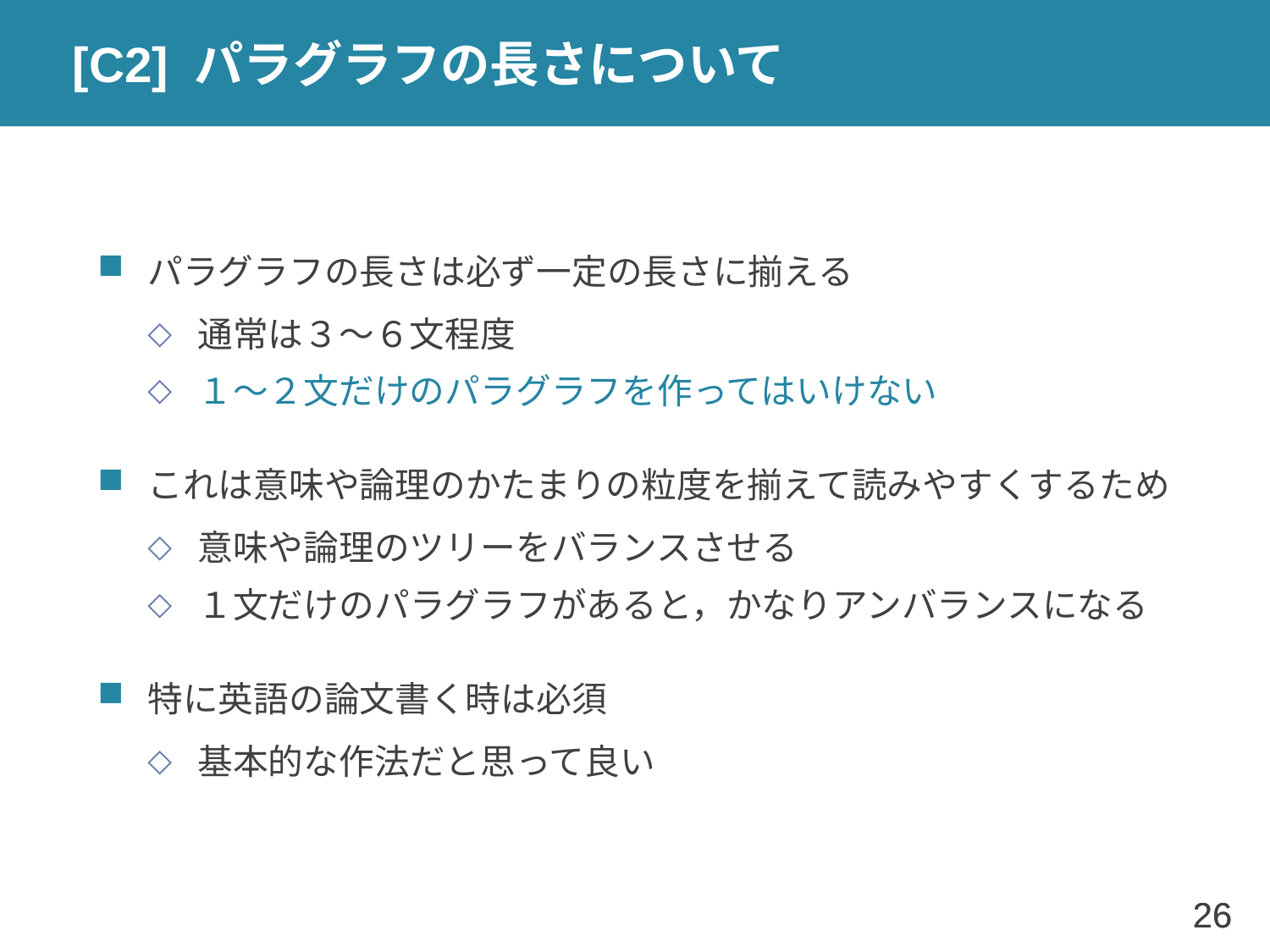

# [C2] パラグラフの長さについて
パラグラフの長さは必ず一定の長さに揃える
通常は３～６文程度
１～２文だけのパラグラフを作ってはいけない
これは意味や論理のかたまりの粒度を揃えて読みやすくするため
意味や論理のツリーをバランスさせる
１文だけのパラグラフがあると，かなりアンバランスになる
特に英語の論文書く時は必須
基本的な作法だと思って良い